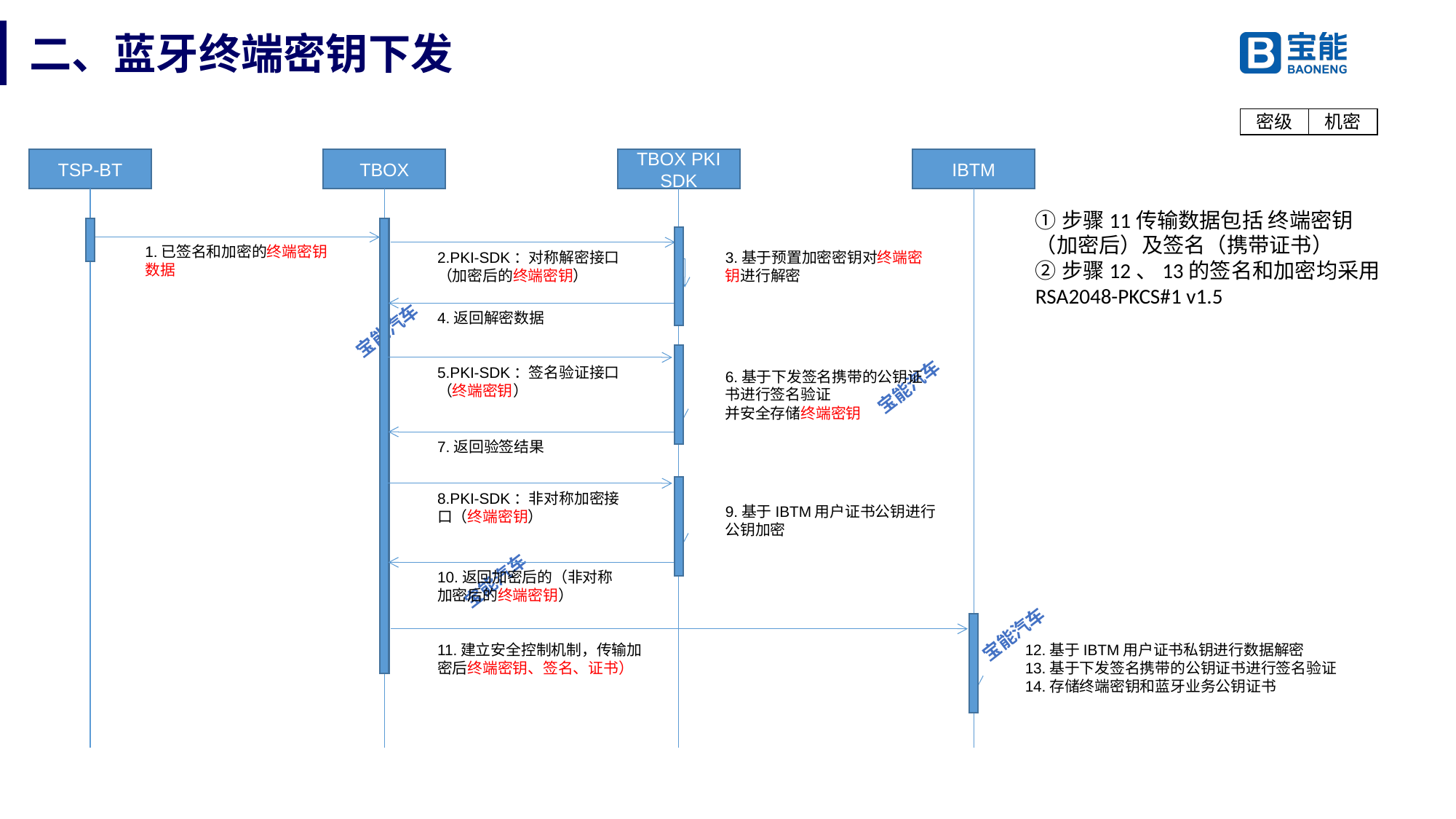

# 二、蓝牙终端密钥下发
TSP-BT
TBOX
TBOX PKI SDK
IBTM
①步骤11传输数据包括 终端密钥（加密后）及签名（携带证书）
②步骤12、13的签名和加密均采用RSA2048-PKCS#1 v1.5

1.已签名和加密的终端密钥数据
2.PKI-SDK：对称解密接口（加密后的终端密钥）
3.基于预置加密密钥对终端密钥进行解密
4.返回解密数据

5.PKI-SDK：签名验证接口（终端密钥）
6.基于下发签名携带的公钥证书进行签名验证
并安全存储终端密钥
7.返回验签结果

8.PKI-SDK：非对称加密接口（终端密钥）
9.基于IBTM用户证书公钥进行公钥加密
10.返回加密后的（非对称加密后的终端密钥）

11.建立安全控制机制，传输加密后终端密钥、签名、证书）
12.基于IBTM用户证书私钥进行数据解密
13.基于下发签名携带的公钥证书进行签名验证
14.存储终端密钥和蓝牙业务公钥证书
4